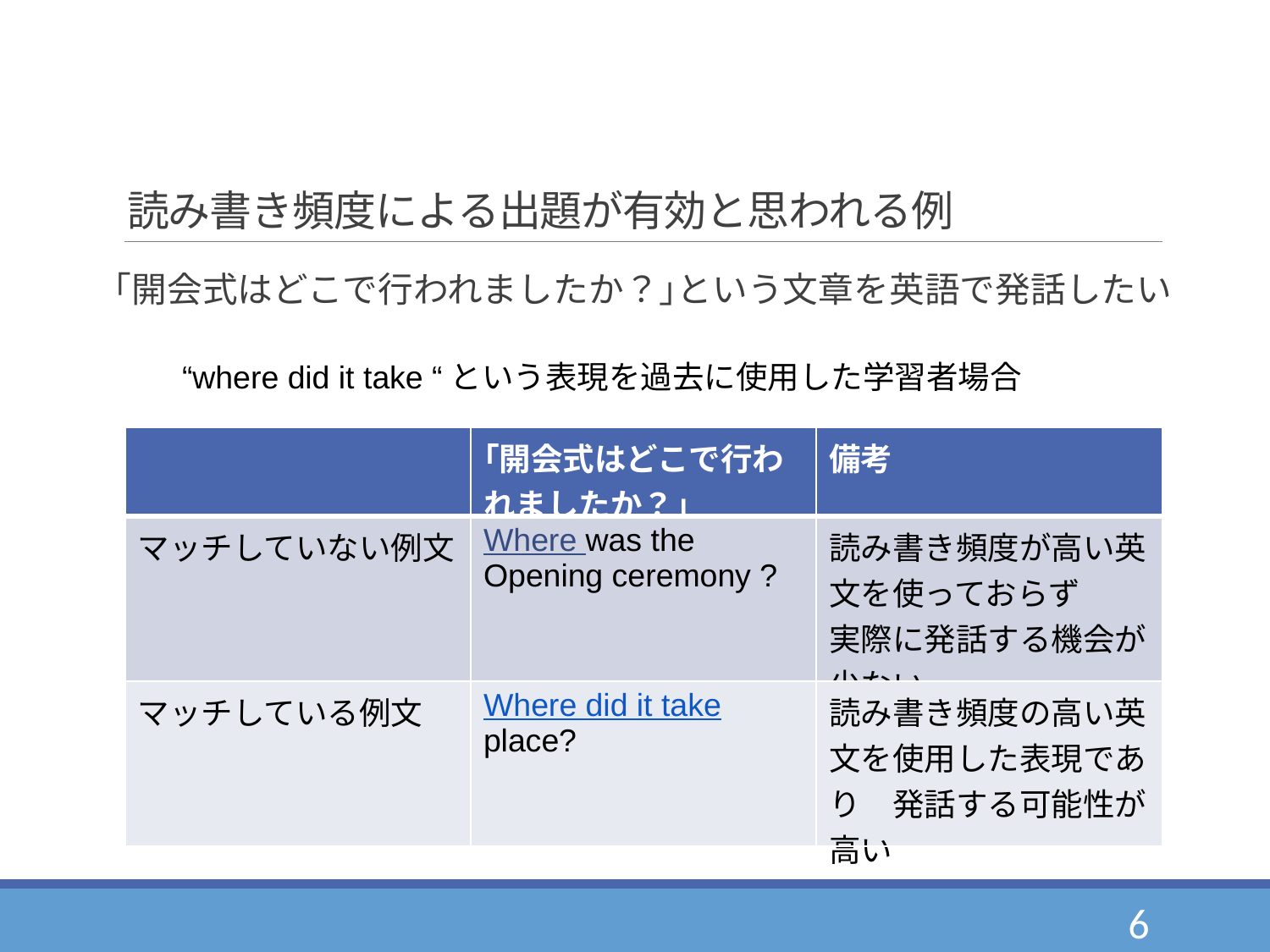

# 読み書き頻度による出題が有効と思われる例
｢開会式はどこで行われましたか？｣という文章を英語で発話したい
“where did it take “という表現を過去に使用した学習者場合
|  | ｢開会式はどこで行われましたか？｣ | 備考 |
| --- | --- | --- |
| マッチしていない例文 | Where was the Opening ceremony ? | 読み書き頻度が高い英文を使っておらず 実際に発話する機会が少ない |
| マッチしている例文 | Where did it take place? | 読み書き頻度の高い英文を使用した表現であり　発話する可能性が高い |
6